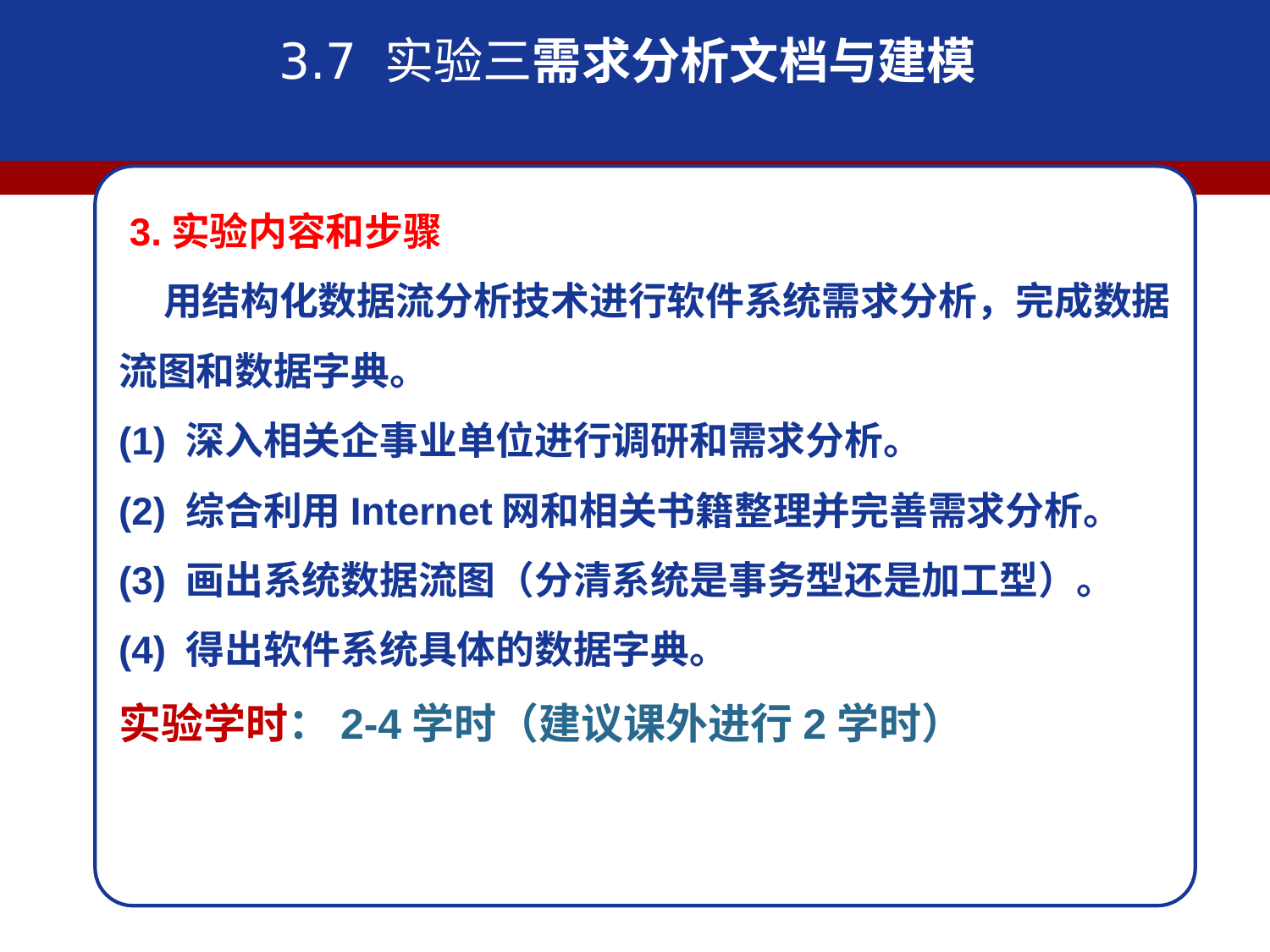

3.7 实验三需求分析文档与建模

 3.实验内容和步骤
    用结构化数据流分析技术进行软件系统需求分析，完成数据流图和数据字典。
(1) 深入相关企事业单位进行调研和需求分析。
(2) 综合利用Internet网和相关书籍整理并完善需求分析。
(3) 画出系统数据流图（分清系统是事务型还是加工型）。
(4) 得出软件系统具体的数据字典。
实验学时：2-4学时（建议课外进行2学时）